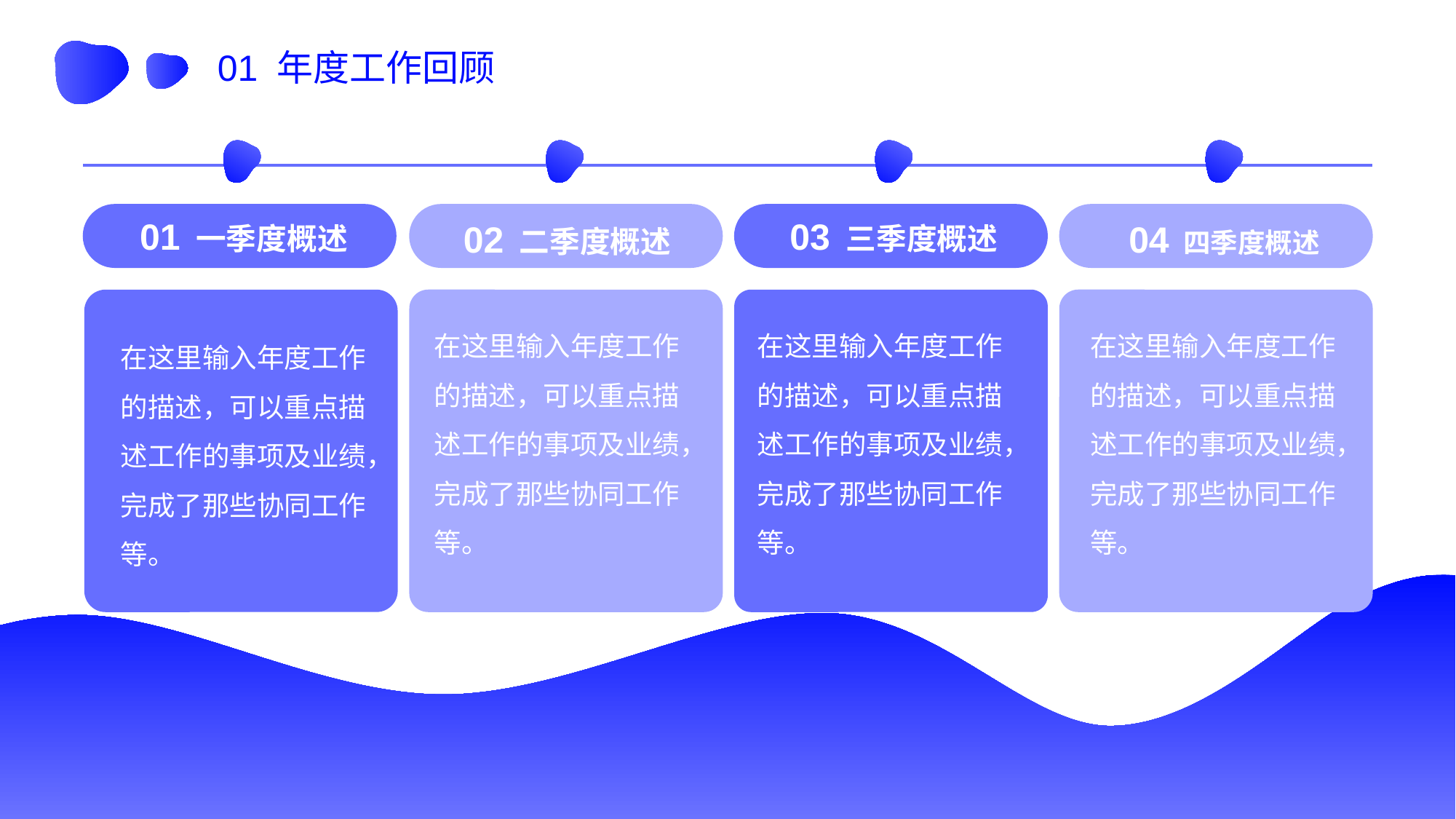

01 年度工作回顾

01 一季度概述
02 二季度概述
03 三季度概述
04 四季度概述

在这里输入年度工作的描述，可以重点描述工作的事项及业绩，完成了那些协同工作等。
在这里输入年度工作的描述，可以重点描述工作的事项及业绩，完成了那些协同工作等。
在这里输入年度工作的描述，可以重点描述工作的事项及业绩，完成了那些协同工作等。
在这里输入年度工作的描述，可以重点描述工作的事项及业绩，完成了那些协同工作等。